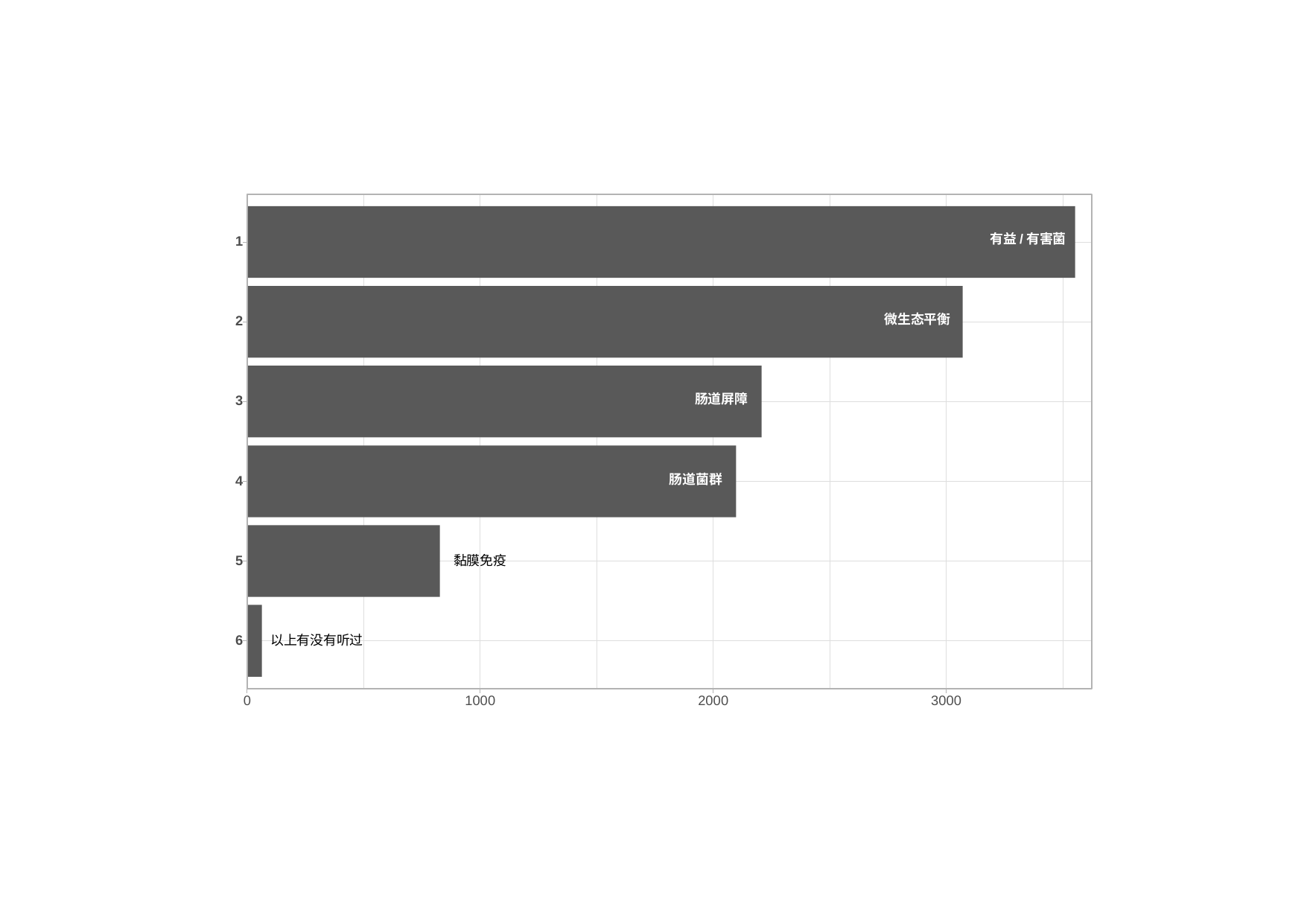

有益/有害菌
1

微生态平衡
2

肠道屏障
3

肠道菌群
4

5
黏膜免疫

6
以上有没有听过

3000
0
1000
2000